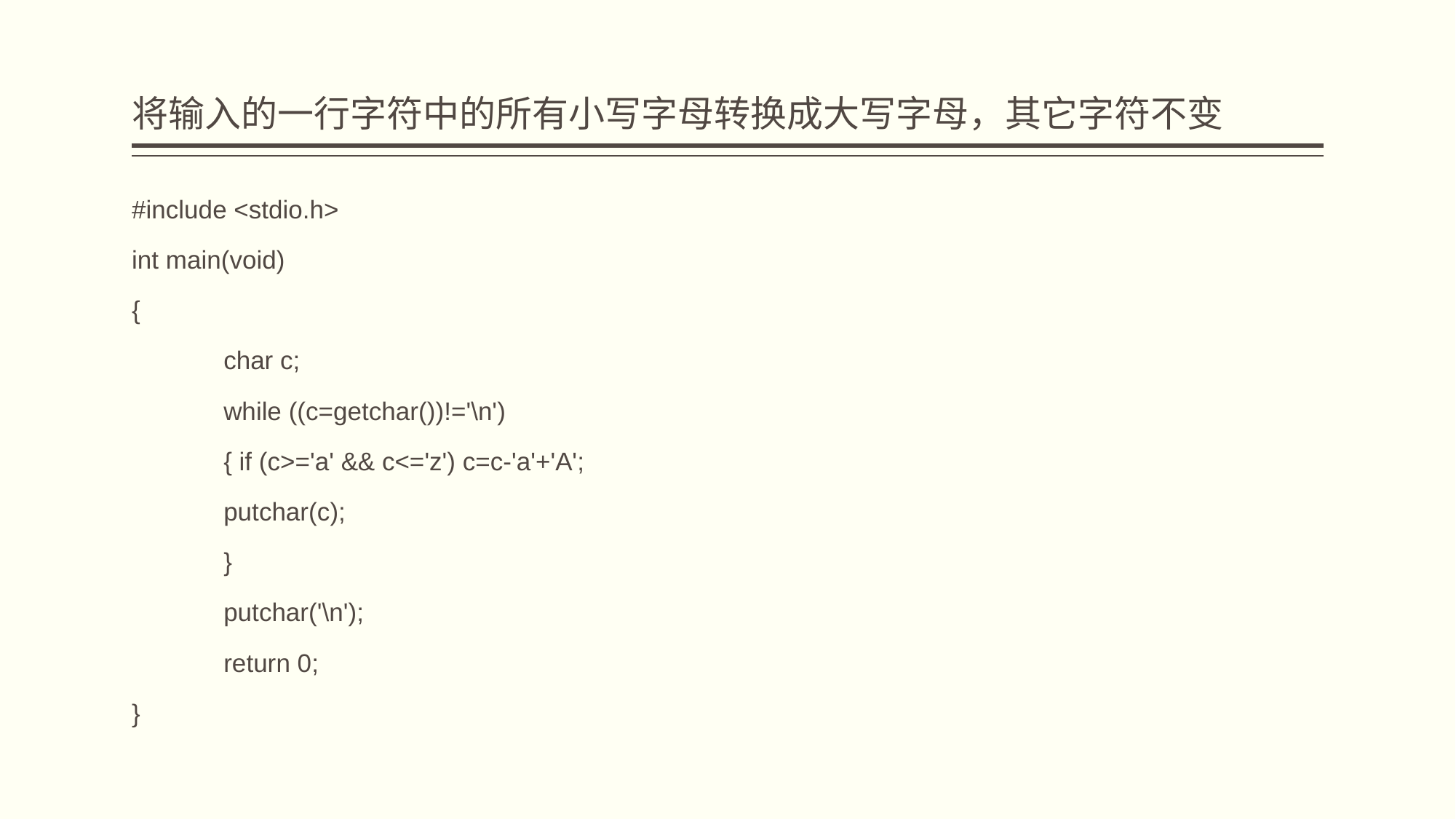

# 将输入的一行字符中的所有小写字母转换成大写字母，其它字符不变
#include <stdio.h>
int main(void)
{
	char c;
	while ((c=getchar())!='\n')
	{ if (c>='a' && c<='z') c=c-'a'+'A';
	putchar(c);
	}
	putchar('\n');
	return 0;
}